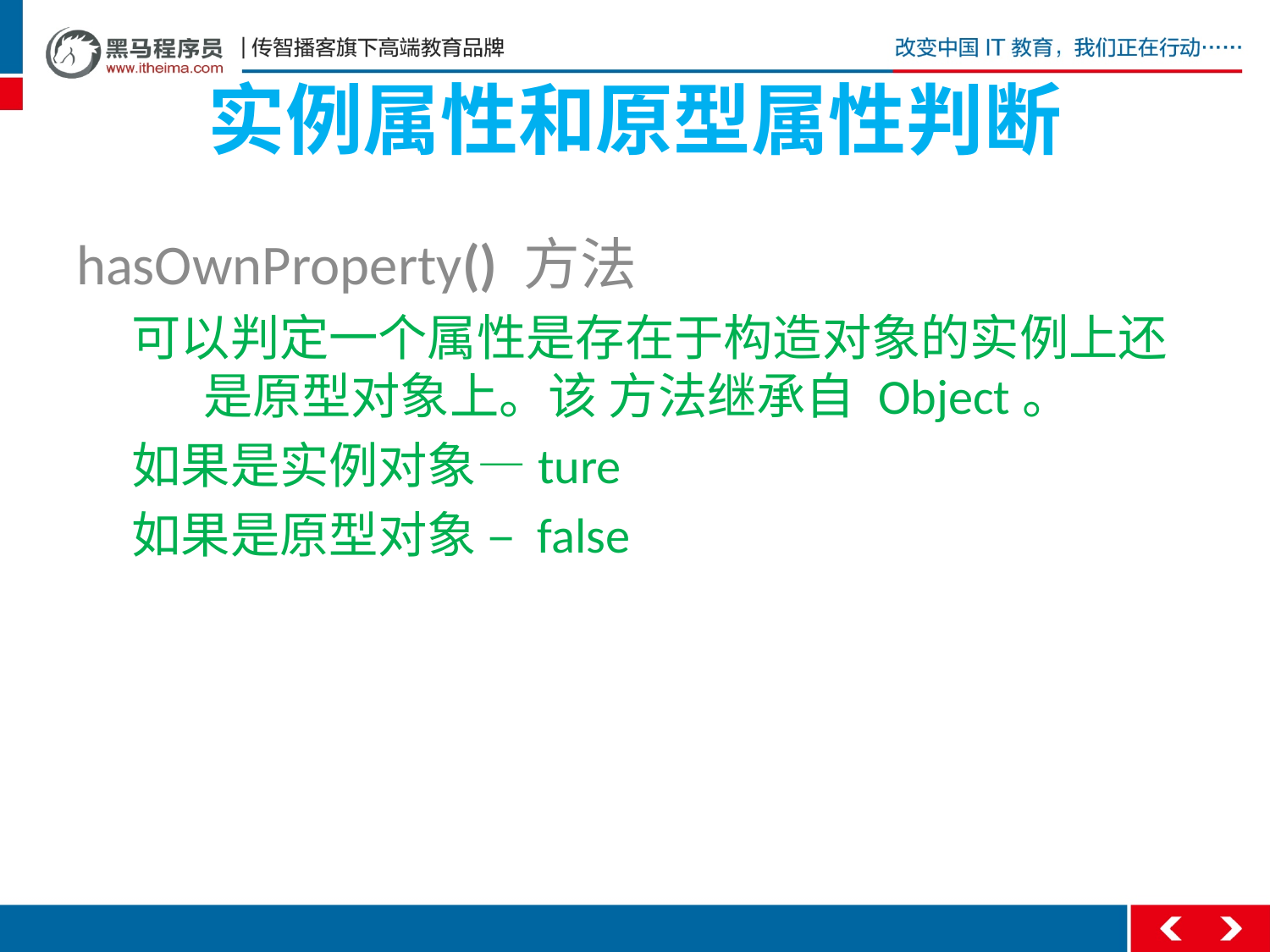

# 实例属性和原型属性判断
hasOwnProperty() 方法
可以判定一个属性是存在于构造对象的实例上还是原型对象上。该 方法继承自 Object。
如果是实例对象—ture
如果是原型对象 – false